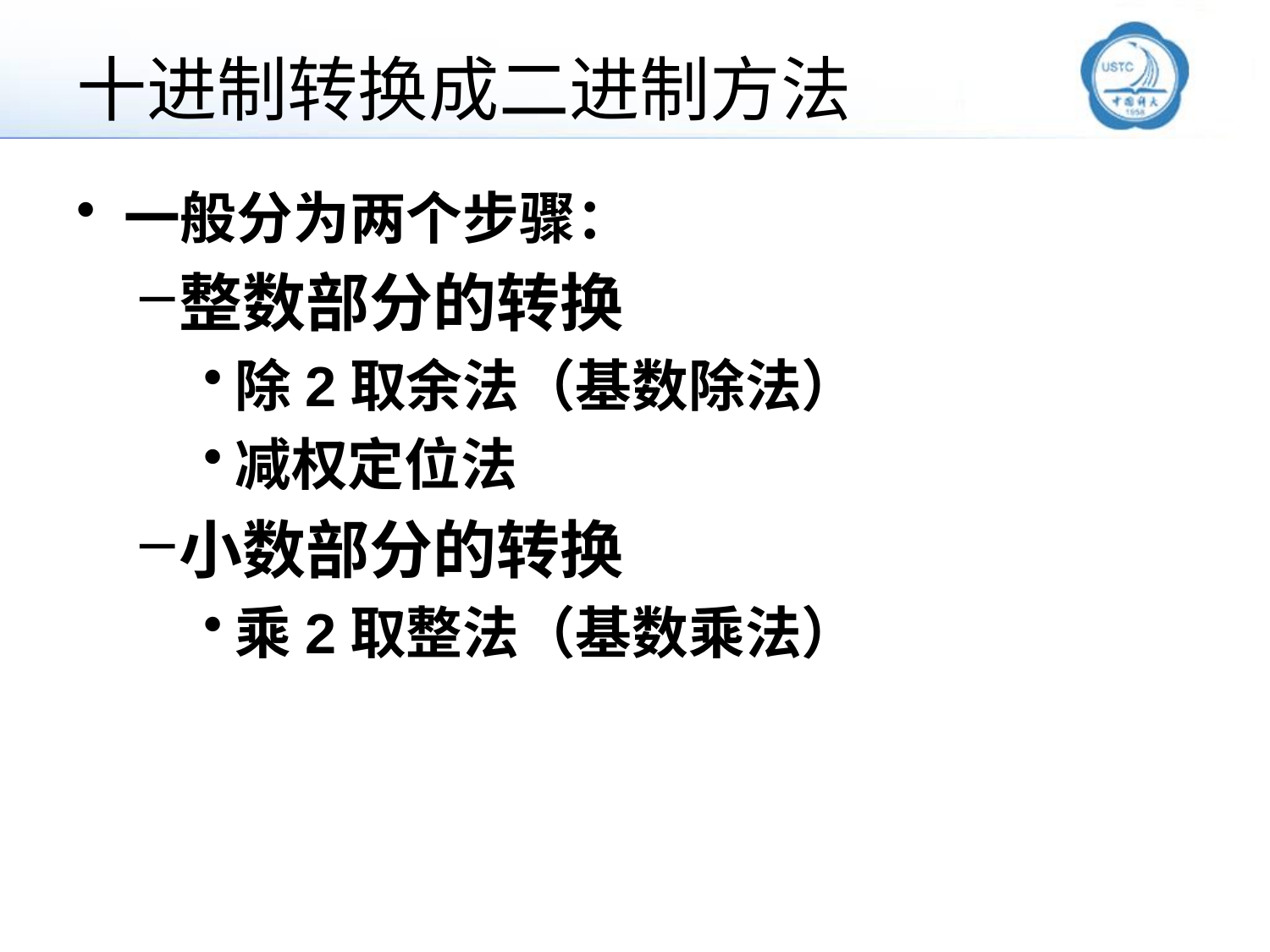

# 十进制转换成二进制方法
一般分为两个步骤：
整数部分的转换
除2取余法（基数除法）
减权定位法
小数部分的转换
乘2取整法（基数乘法）